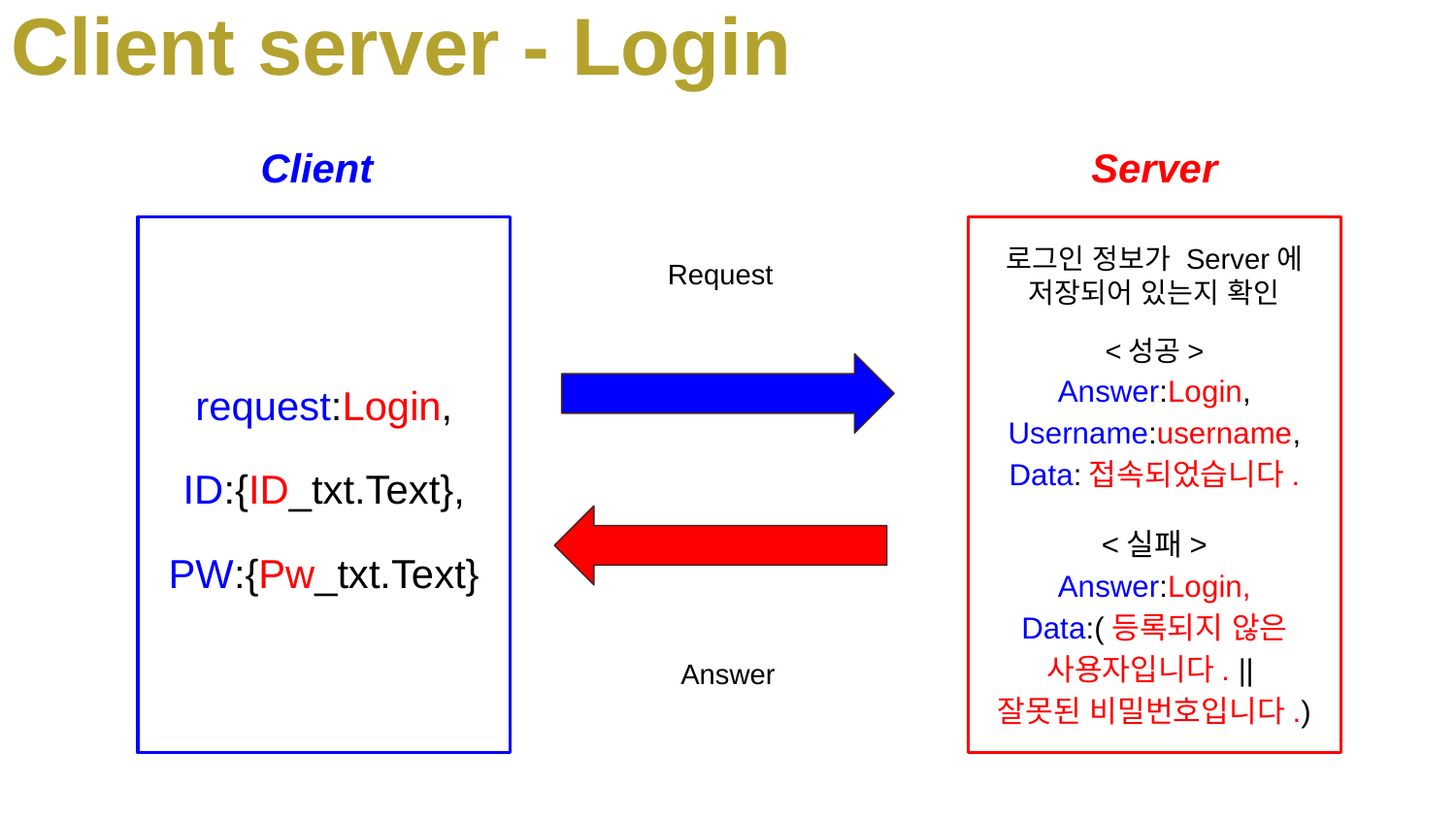

# Client server - Login
Client
Server
request:Login,

ID:{ID_txt.Text},

PW:{Pw_txt.Text}
로그인 정보가 Server에 저장되어 있는지 확인

<성공>
Answer:Login,
Username:username,
Data:접속되었습니다.

<실패>
Answer:Login,
Data:(등록되지 않은 사용자입니다. ||
잘못된 비밀번호입니다.)
Request

Answer